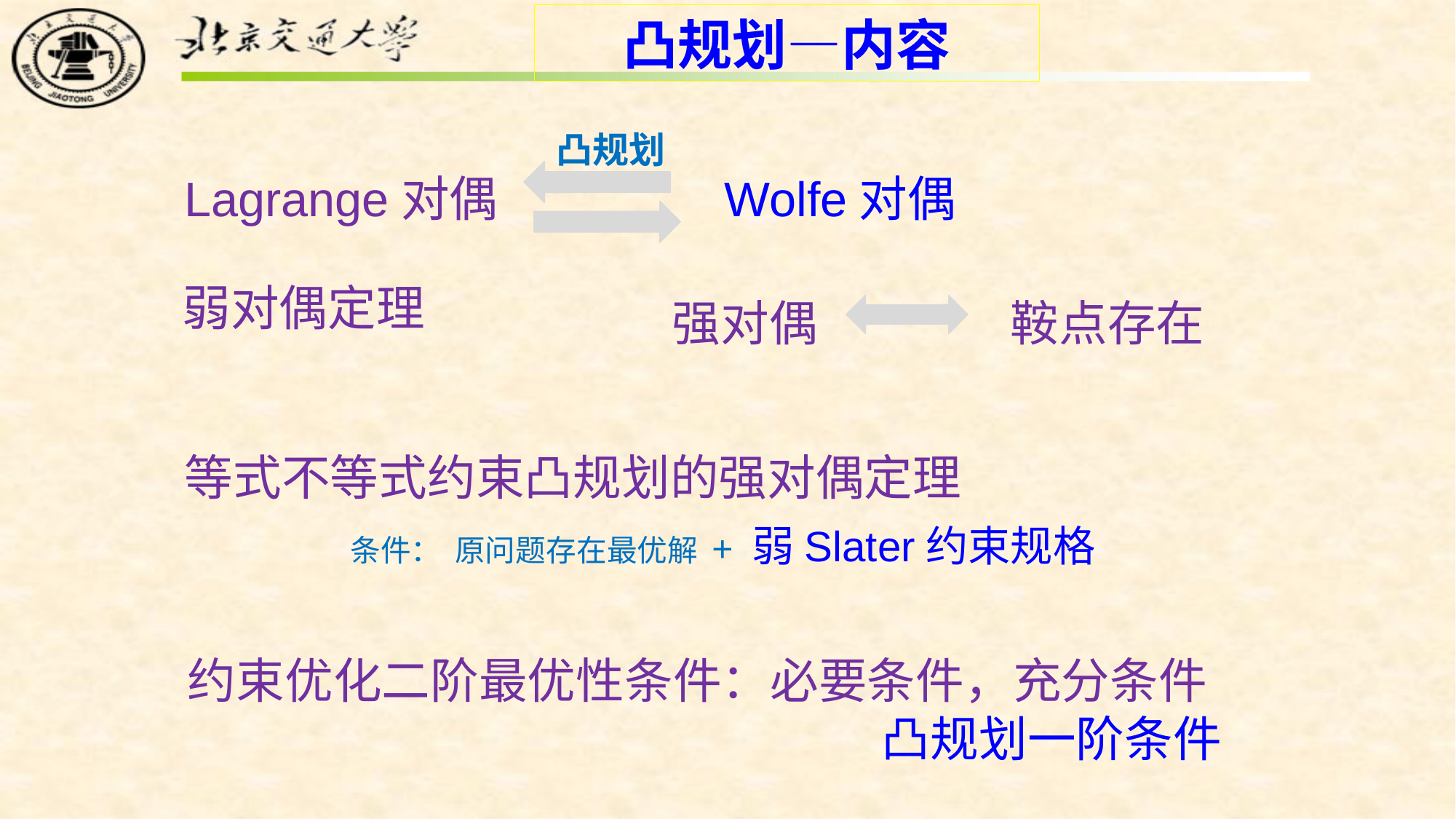

凸规划—内容
凸规划

Lagrange对偶
Wolfe对偶

弱对偶定理
鞍点存在
强对偶

等式不等式约束凸规划的强对偶定理
条件：  原问题存在最优解 + 弱Slater约束规格
约束优化二阶最优性条件：必要条件，充分条件
凸规划一阶条件